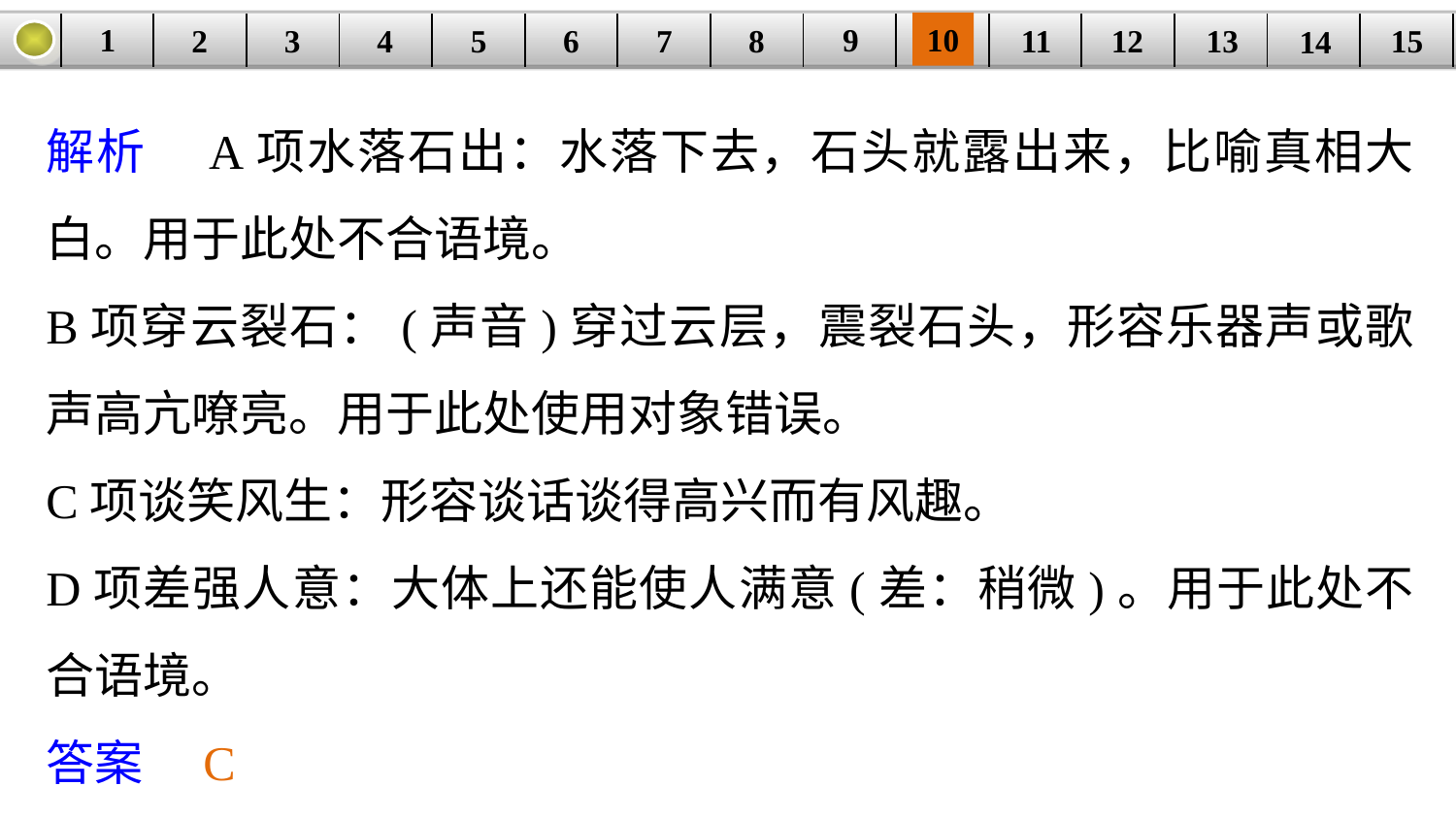

9
10
1
3
4
5
6
8
11
2
12
15
|  |  |  |  |  |  |  |  |  |  |  |  |  |  |  |
| --- | --- | --- | --- | --- | --- | --- | --- | --- | --- | --- | --- | --- | --- | --- |
7
13
14

解析　A项水落石出：水落下去，石头就露出来，比喻真相大白。用于此处不合语境。
B项穿云裂石：(声音)穿过云层，震裂石头，形容乐器声或歌声高亢嘹亮。用于此处使用对象错误。
C项谈笑风生：形容谈话谈得高兴而有风趣。
D项差强人意：大体上还能使人满意(差：稍微)。用于此处不合语境。
答案　C